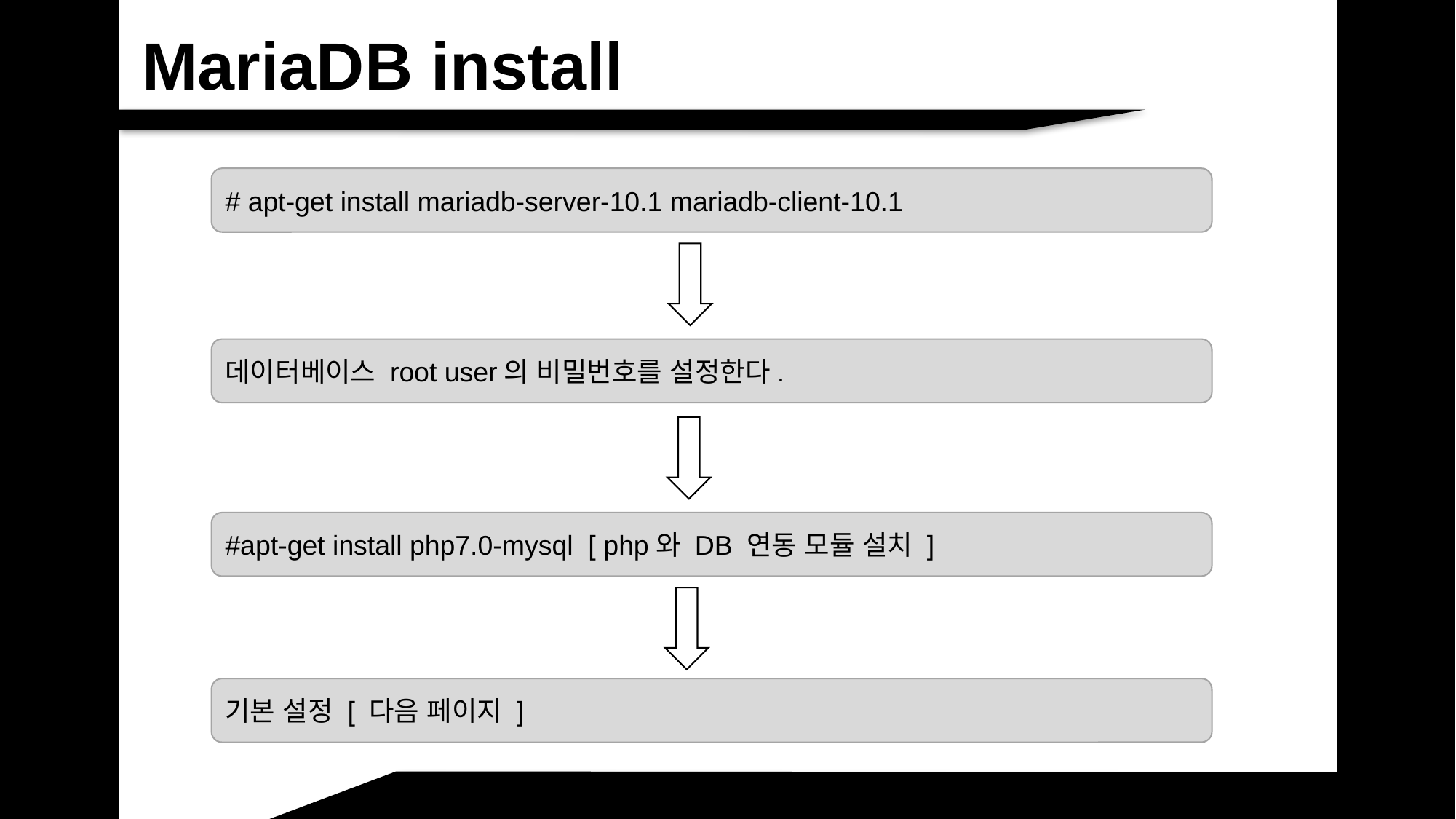

MariaDB install

# apt-get install mariadb-server-10.1 mariadb-client-10.1

데이터베이스 root user의 비밀번호를 설정한다.

#apt-get install php7.0-mysql  [ php와 DB 연동 모듈 설치 ]

기본 설정 [ 다음 페이지 ]